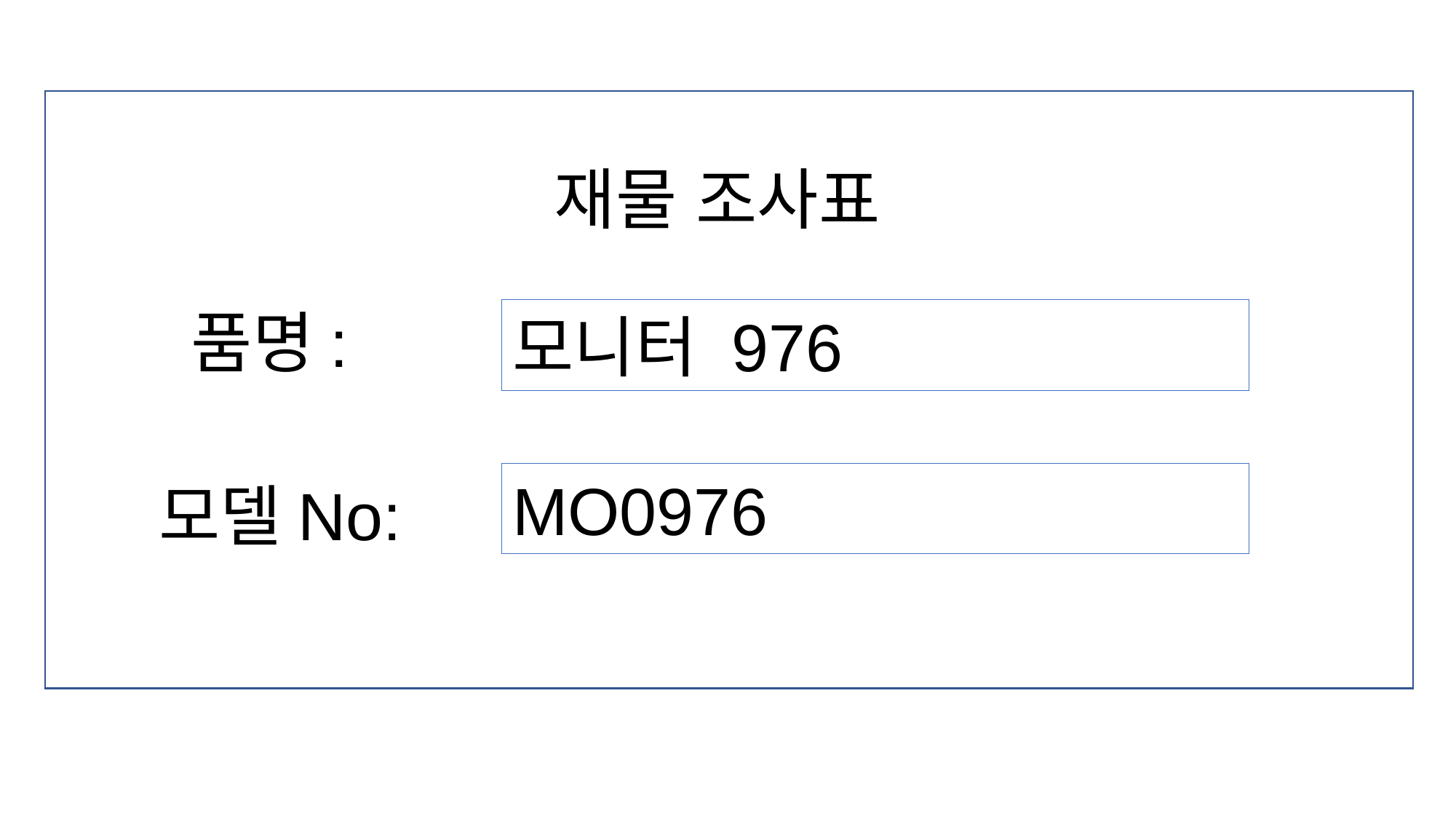

재물 조사표
품명:
모니터 976
MO0976
모델No: